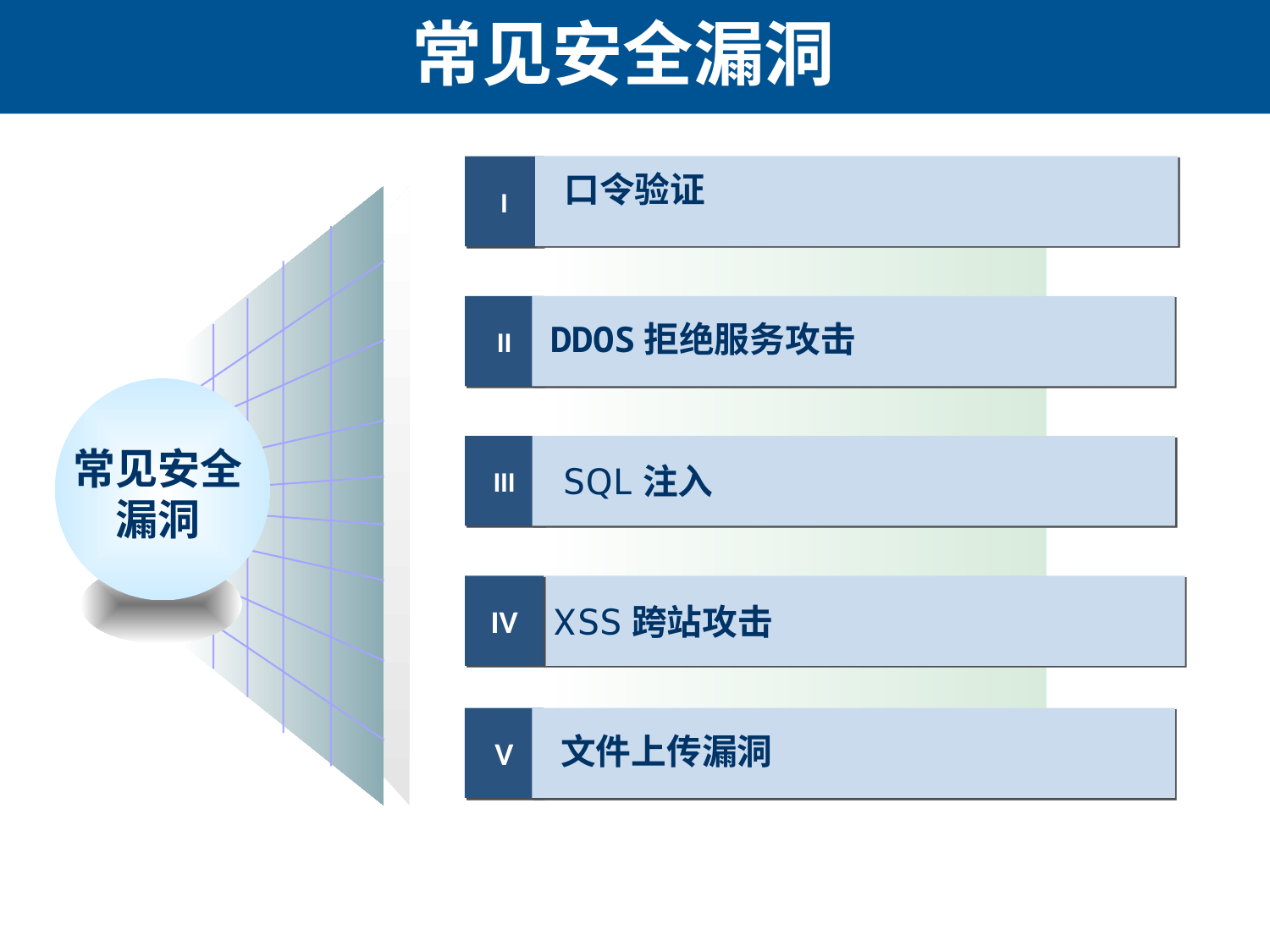

常见安全漏洞

口令验证
I

II

DDOS拒绝服务攻击

III

常见安全
漏洞

SQL注入

IV
XSS跨站攻击

V

文件上传漏洞